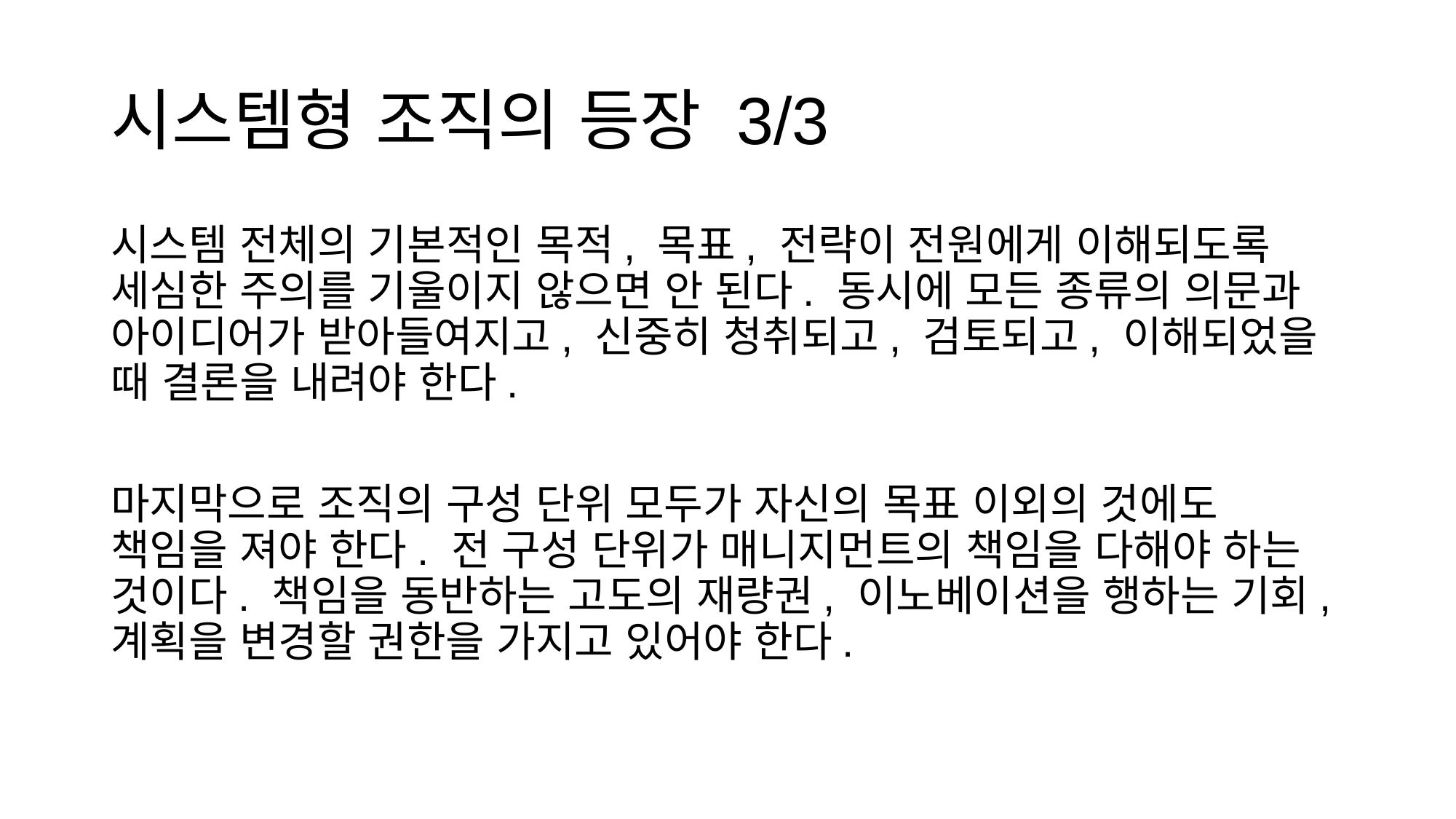

# 시스템형 조직의 등장 3/3
시스템 전체의 기본적인 목적, 목표, 전략이 전원에게 이해되도록 세심한 주의를 기울이지 않으면 안 된다. 동시에 모든 종류의 의문과 아이디어가 받아들여지고, 신중히 청취되고, 검토되고, 이해되었을 때 결론을 내려야 한다.

마지막으로 조직의 구성 단위 모두가 자신의 목표 이외의 것에도 책임을 져야 한다. 전 구성 단위가 매니지먼트의 책임을 다해야 하는 것이다. 책임을 동반하는 고도의 재량권, 이노베이션을 행하는 기회, 계획을 변경할 권한을 가지고 있어야 한다.